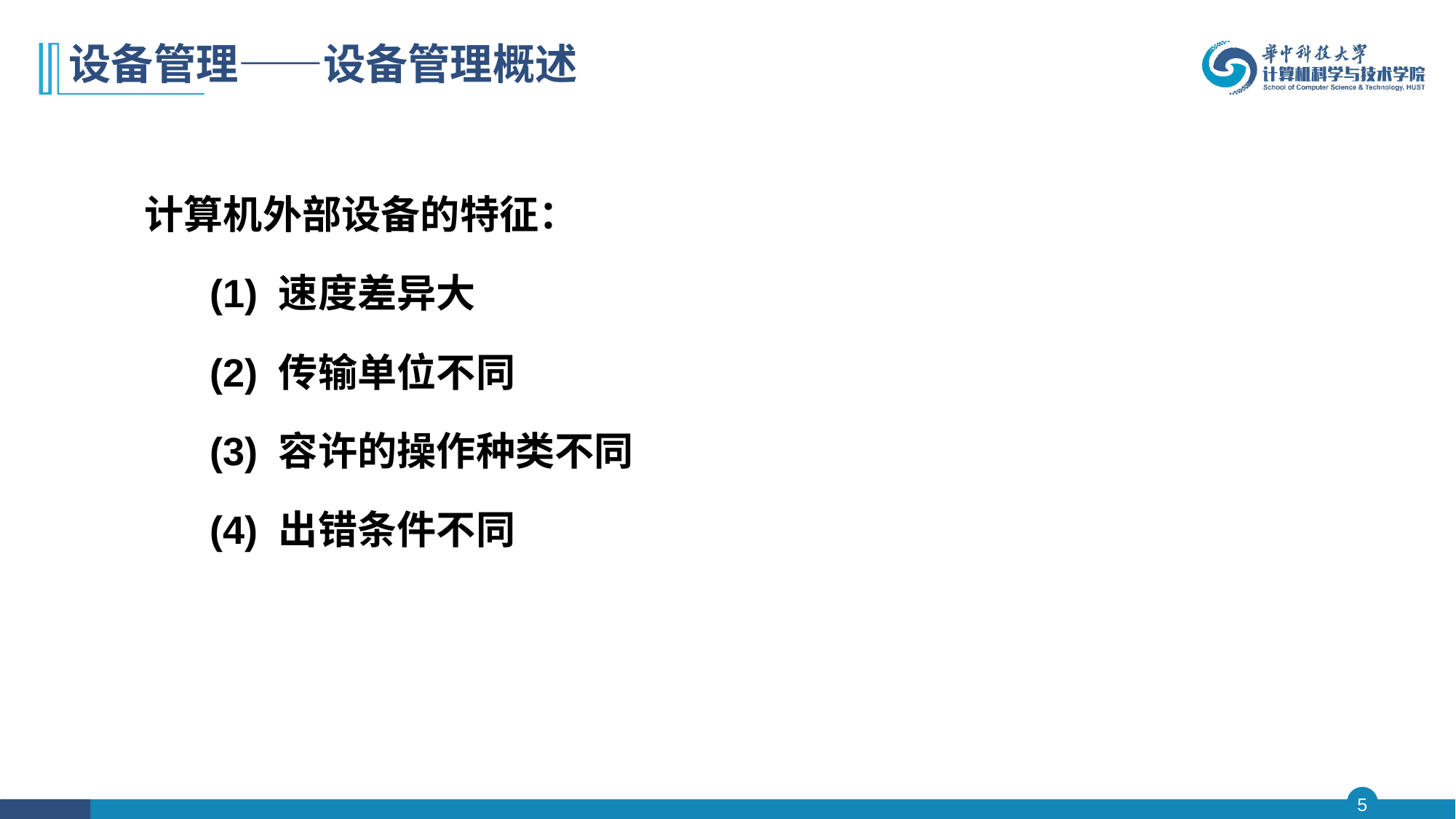

# 设备管理——设备管理概述
计算机外部设备的特征：
      (1) 速度差异大
      (2) 传输单位不同
      (3) 容许的操作种类不同
      (4) 出错条件不同